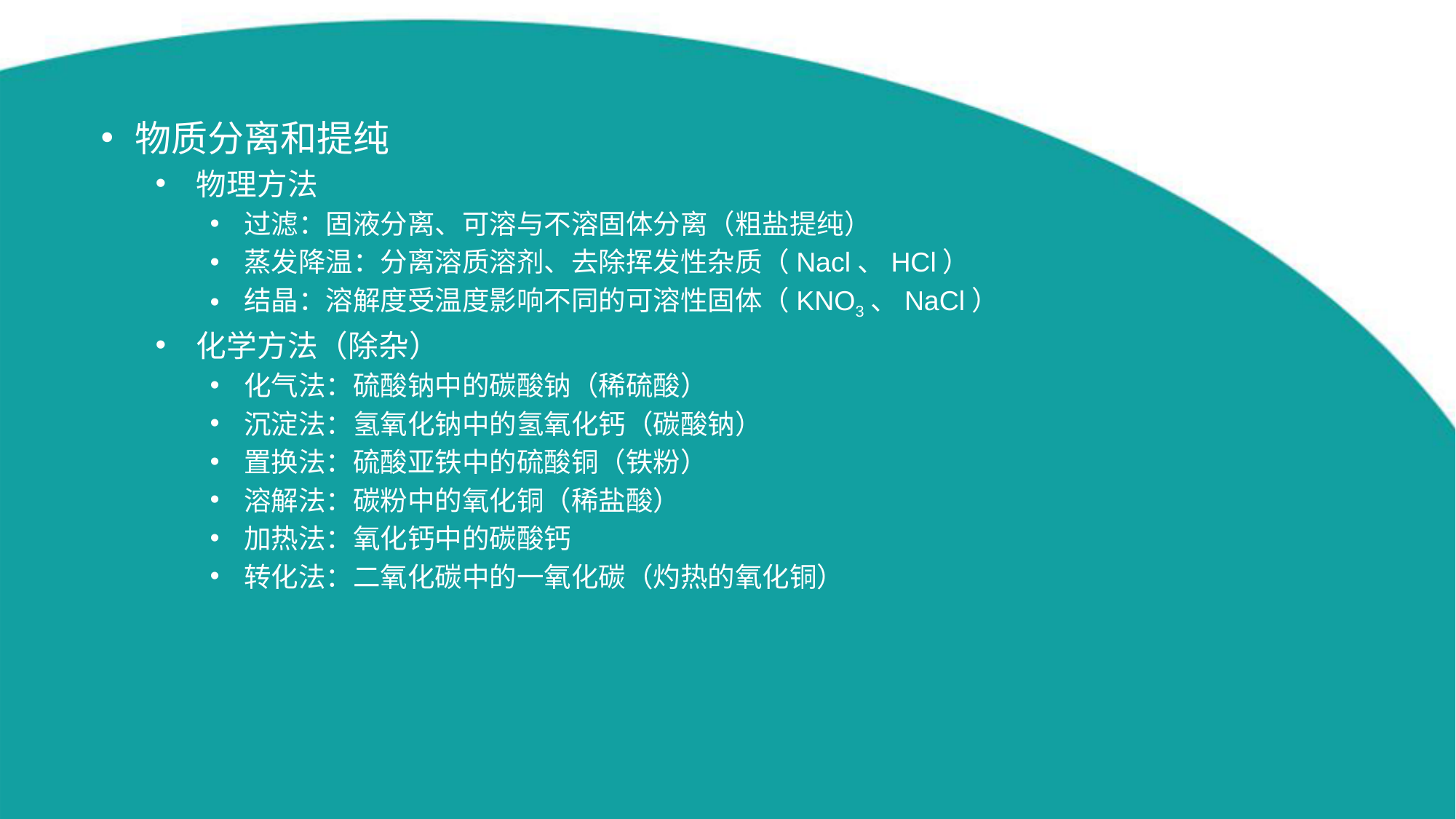

物质分离和提纯
物理方法
过滤：固液分离、可溶与不溶固体分离（粗盐提纯）
蒸发降温：分离溶质溶剂、去除挥发性杂质（Nacl、HCl）
结晶：溶解度受温度影响不同的可溶性固体（KNO3、NaCl）
化学方法（除杂）
化气法：硫酸钠中的碳酸钠（稀硫酸）
沉淀法：氢氧化钠中的氢氧化钙（碳酸钠）
置换法：硫酸亚铁中的硫酸铜（铁粉）
溶解法：碳粉中的氧化铜（稀盐酸）
加热法：氧化钙中的碳酸钙
转化法：二氧化碳中的一氧化碳（灼热的氧化铜）